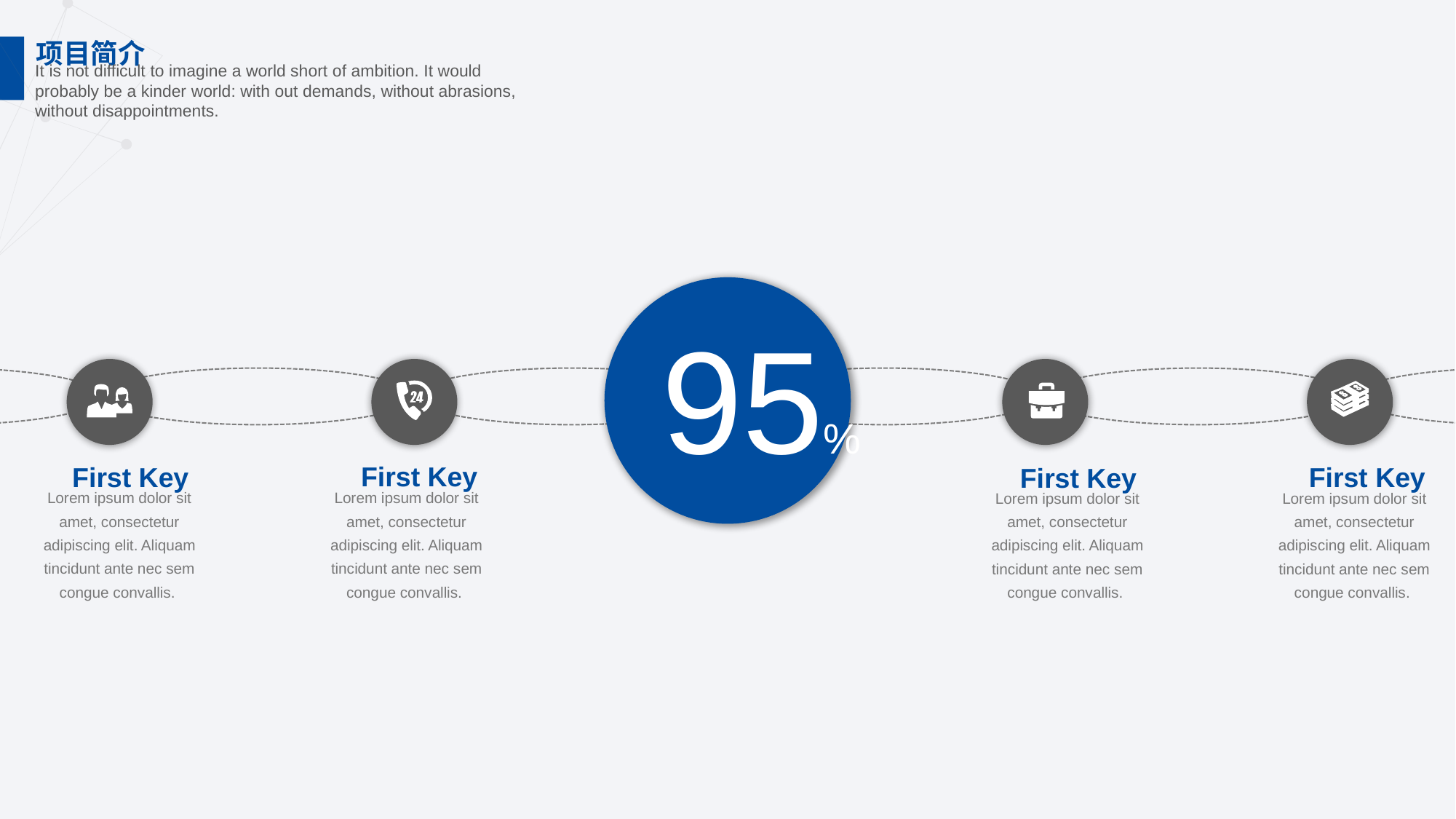

项目简介

It is not difficult to imagine a world short of ambition. It would probably be a kinder world: with out demands, without abrasions, without disappointments.

95%

First Key
First Key
First Key
First Key
Lorem ipsum dolor sit amet, consectetur adipiscing elit. Aliquam tincidunt ante nec sem congue convallis.
Lorem ipsum dolor sit amet, consectetur adipiscing elit. Aliquam tincidunt ante nec sem congue convallis.
Lorem ipsum dolor sit amet, consectetur adipiscing elit. Aliquam tincidunt ante nec sem congue convallis.
Lorem ipsum dolor sit amet, consectetur adipiscing elit. Aliquam tincidunt ante nec sem congue convallis.